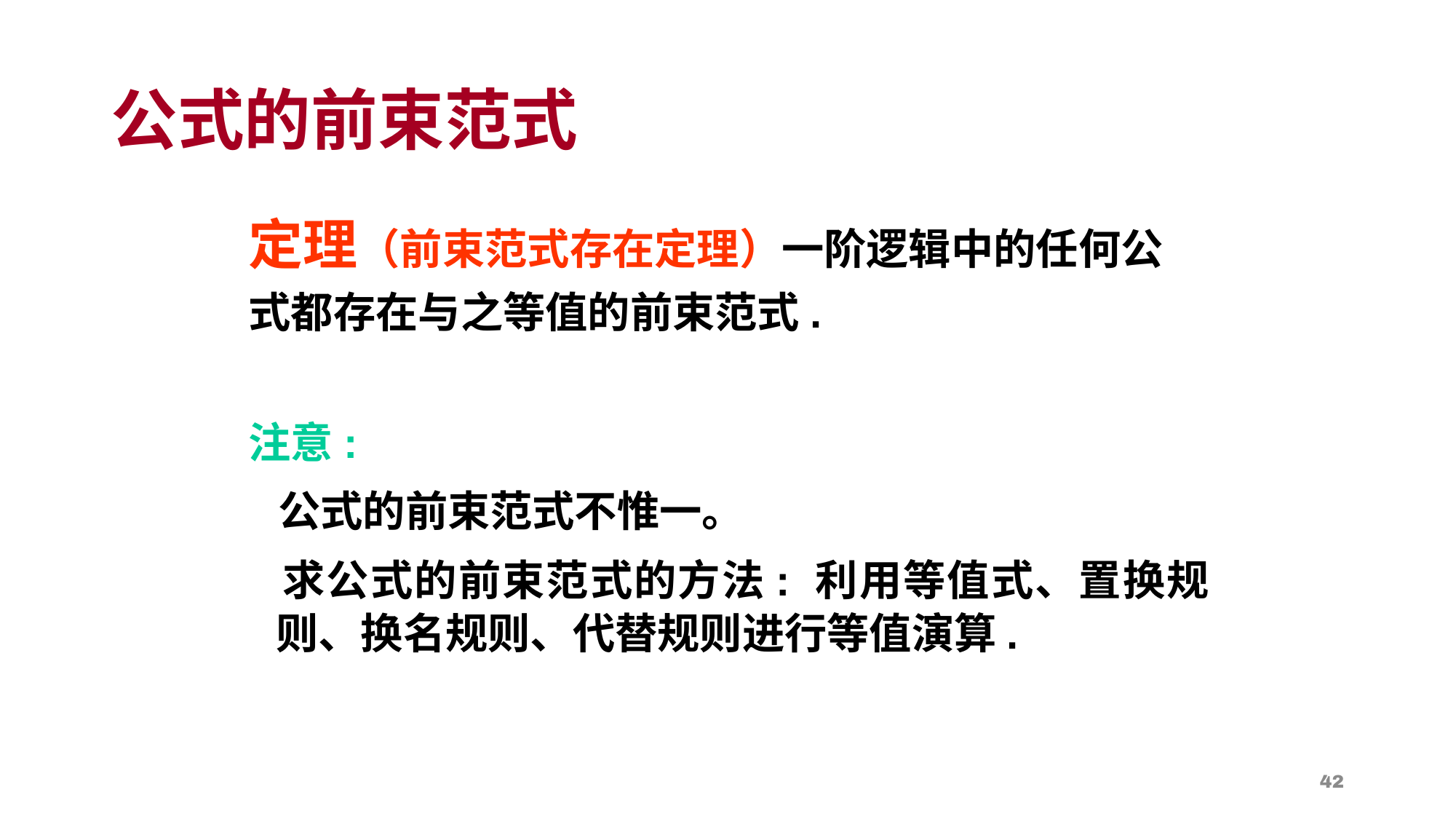

# 公式的前束范式
定理（前束范式存在定理）一阶逻辑中的任何公
式都存在与之等值的前束范式.

注意:
  公式的前束范式不惟一。
  求公式的前束范式的方法: 利用等值式、置换规则、换名规则、代替规则进行等值演算.
42